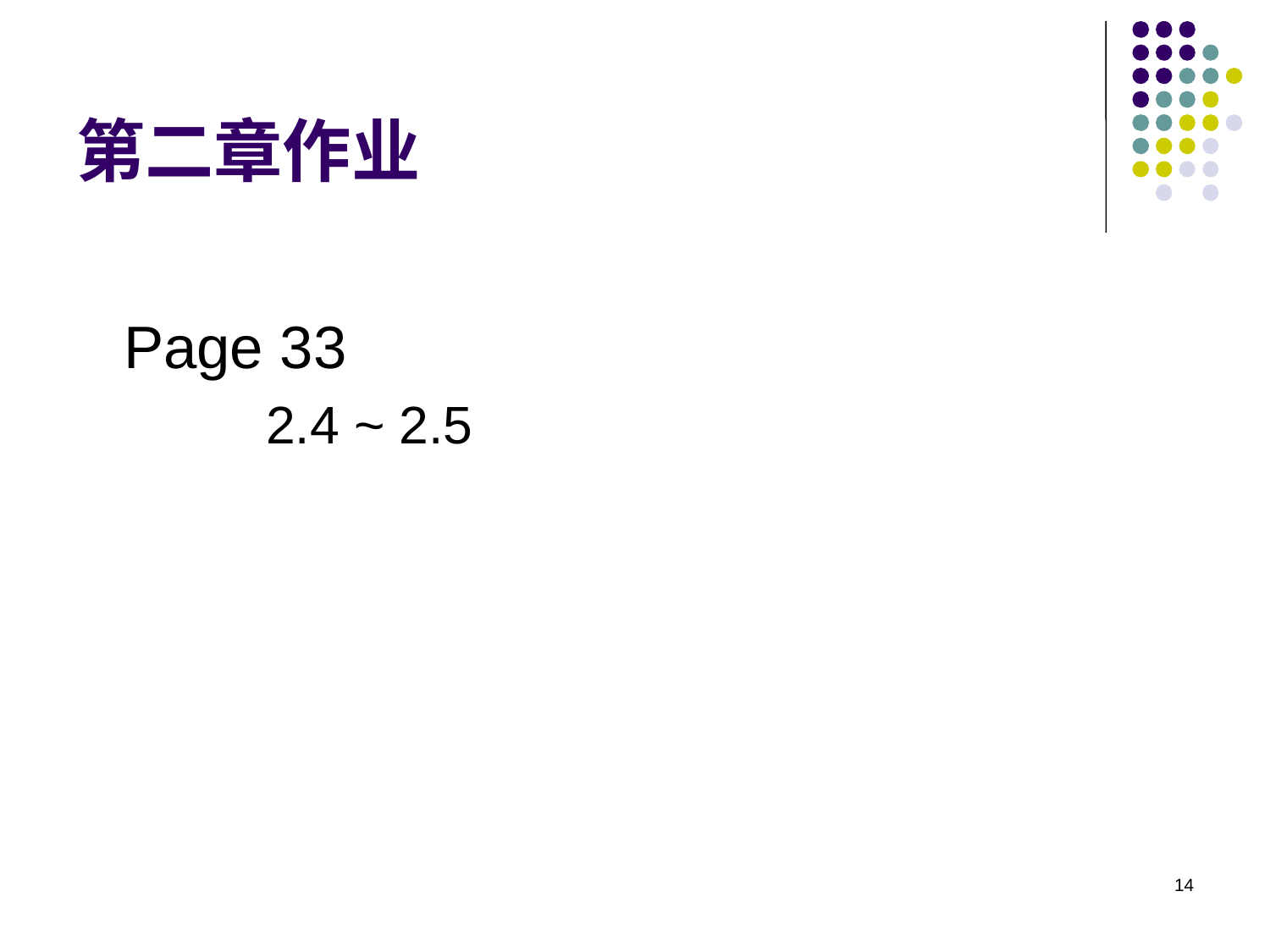

# 第二章作业
Page 33
             2.4 ~ 2.5
14